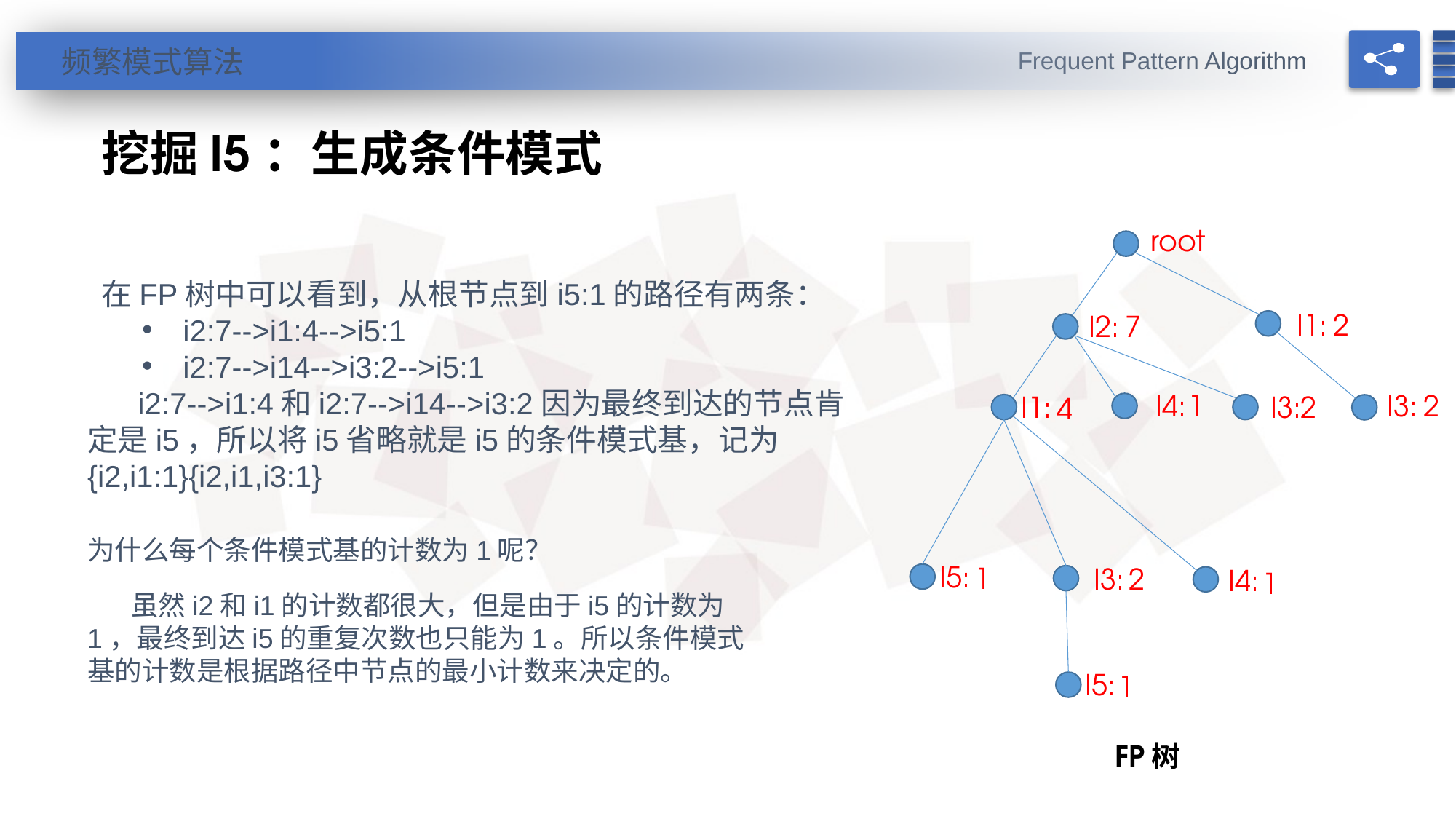

Frequent Pattern Algorithm
    频繁模式算法
挖掘I5：生成条件模式
root

2
I1:
7
I2:

2
I3:
I4:
1
2
I3:
I1:
4

I5:
1
I3:
2
I4:
1

I5:
1

 在FP树中可以看到，从根节点到i5:1的路径有两条：
i2:7-->i1:4-->i5:1
i2:7-->i14-->i3:2-->i5:1
      i2:7-->i1:4和i2:7-->i14-->i3:2因为最终到达的节点肯定是i5，所以将i5省略就是i5的条件模式基，记为{i2,i1:1}{i2,i1,i3:1}
为什么每个条件模式基的计数为1呢？

      虽然i2和i1的计数都很大，但是由于i5的计数为1，最终到达i5的重复次数也只能为1。所以条件模式基的计数是根据路径中节点的最小计数来决定的。
FP树